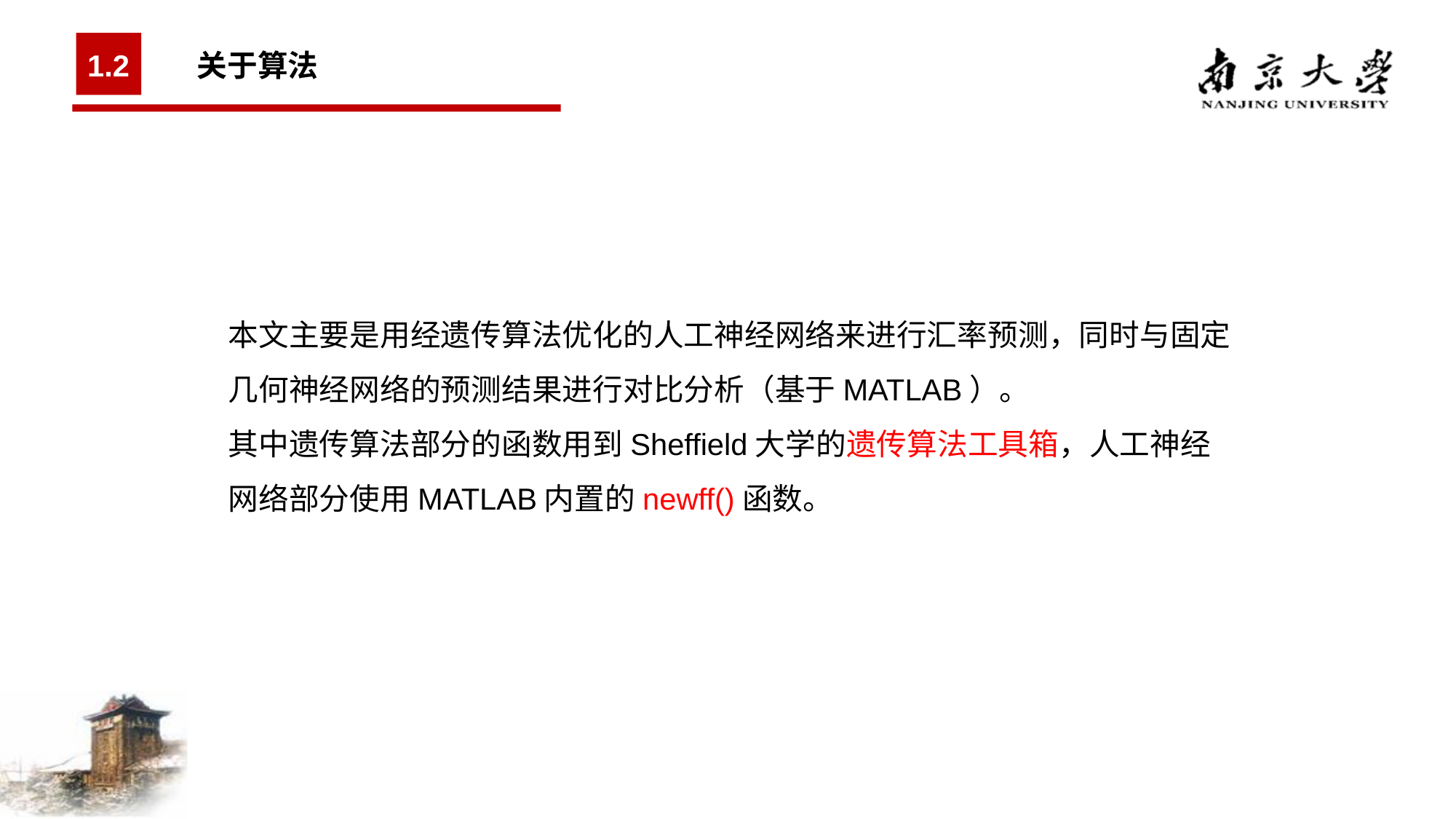

1.2
关于算法
本文主要是用经遗传算法优化的人工神经网络来进行汇率预测，同时与固定几何神经网络的预测结果进行对比分析（基于MATLAB）。
其中遗传算法部分的函数用到Sheffield大学的遗传算法工具箱，人工神经网络部分使用MATLAB内置的newff()函数。